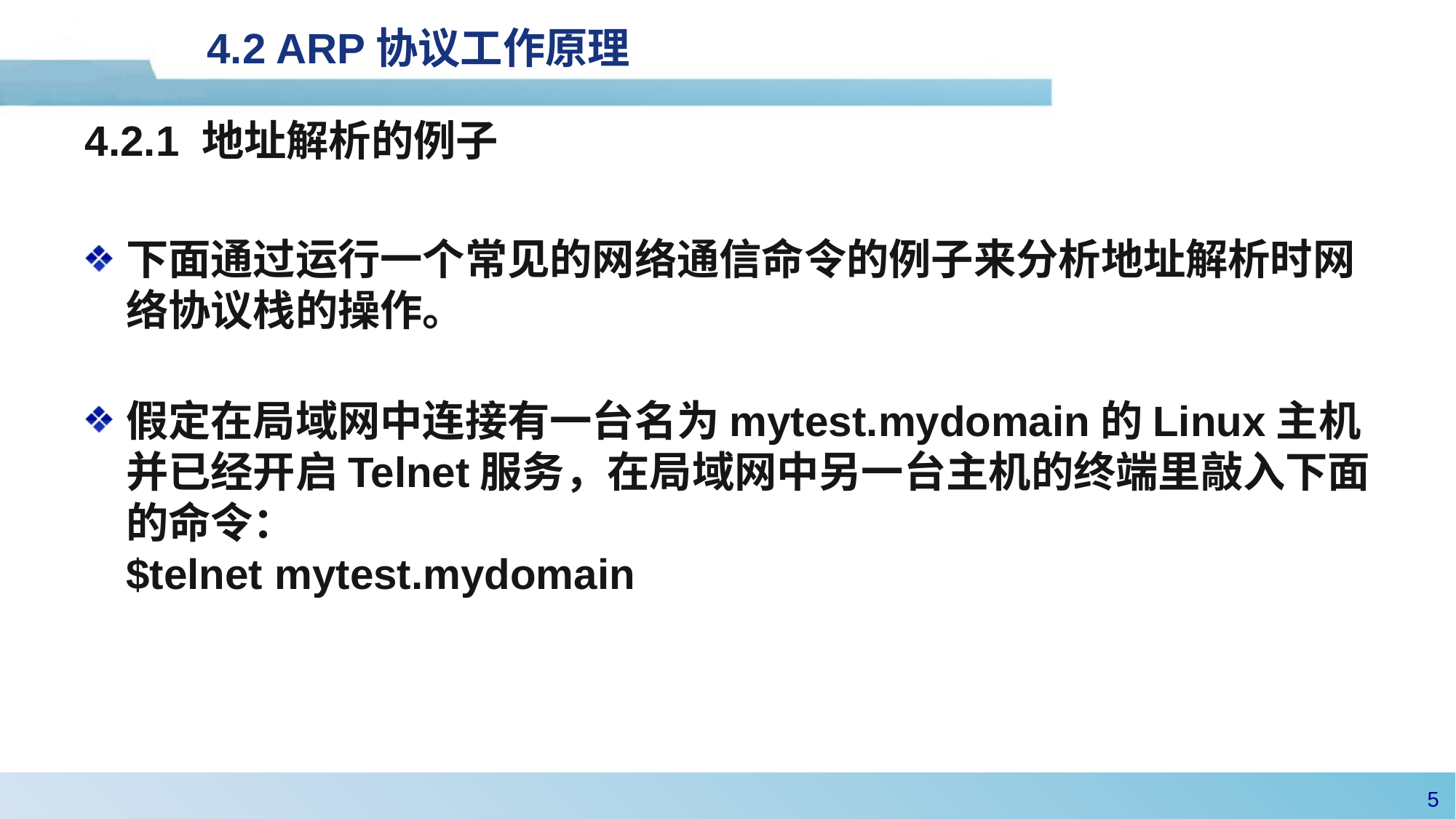

# 4.2 ARP协议工作原理
4.2.1 地址解析的例子

下面通过运行一个常见的网络通信命令的例子来分析地址解析时网络协议栈的操作。
假定在局域网中连接有一台名为mytest.mydomain的Linux主机并已经开启Telnet服务，在局域网中另一台主机的终端里敲入下面的命令：
$telnet mytest.mydomain
5